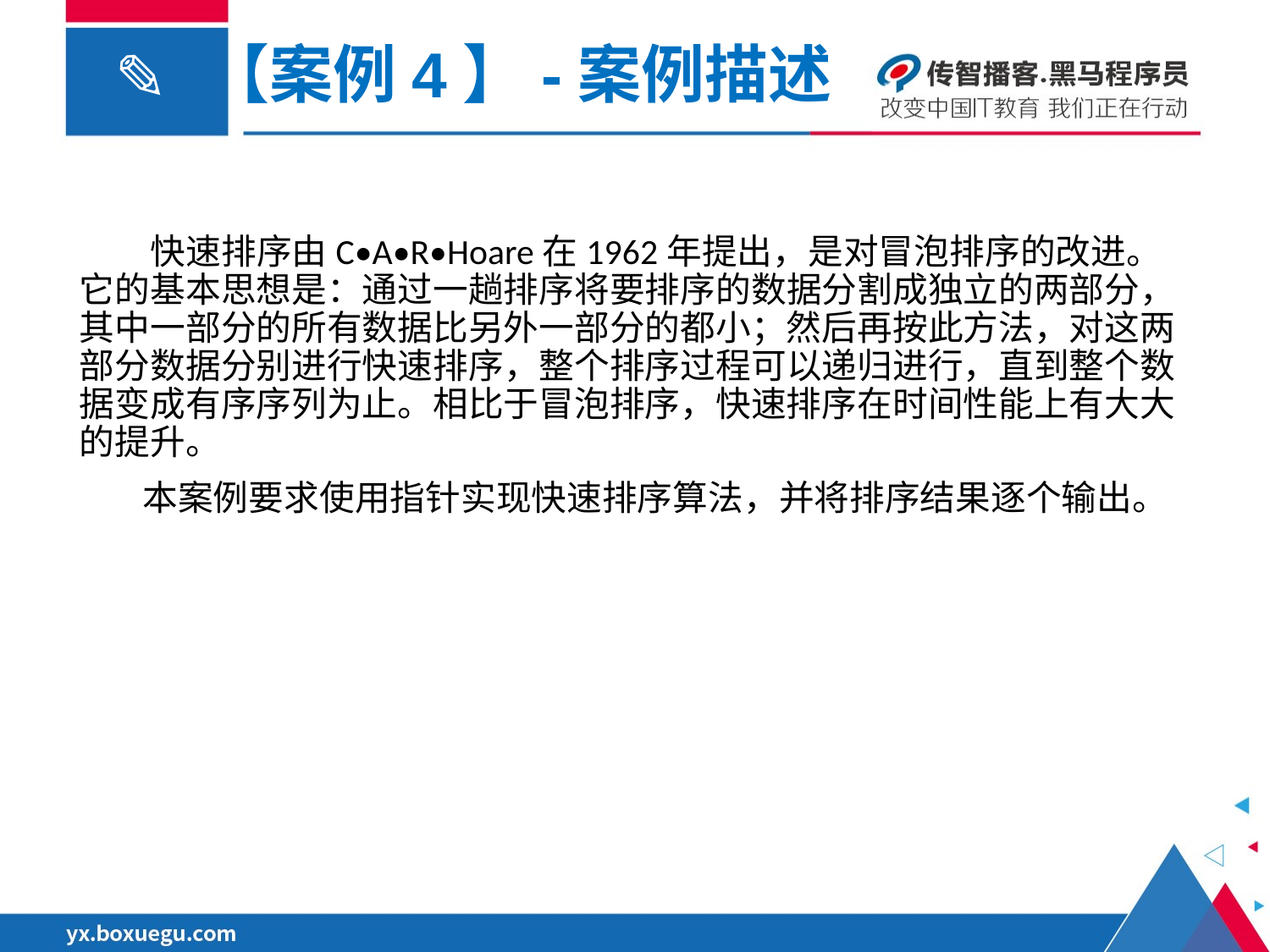

【案例4】-案例描述
        快速排序由C•A•R•Hoare在1962年提出，是对冒泡排序的改进。它的基本思想是：通过一趟排序将要排序的数据分割成独立的两部分，其中一部分的所有数据比另外一部分的都小；然后再按此方法，对这两部分数据分别进行快速排序，整个排序过程可以递归进行，直到整个数据变成有序序列为止。相比于冒泡排序，快速排序在时间性能上有大大的提升。
       本案例要求使用指针实现快速排序算法，并将排序结果逐个输出。